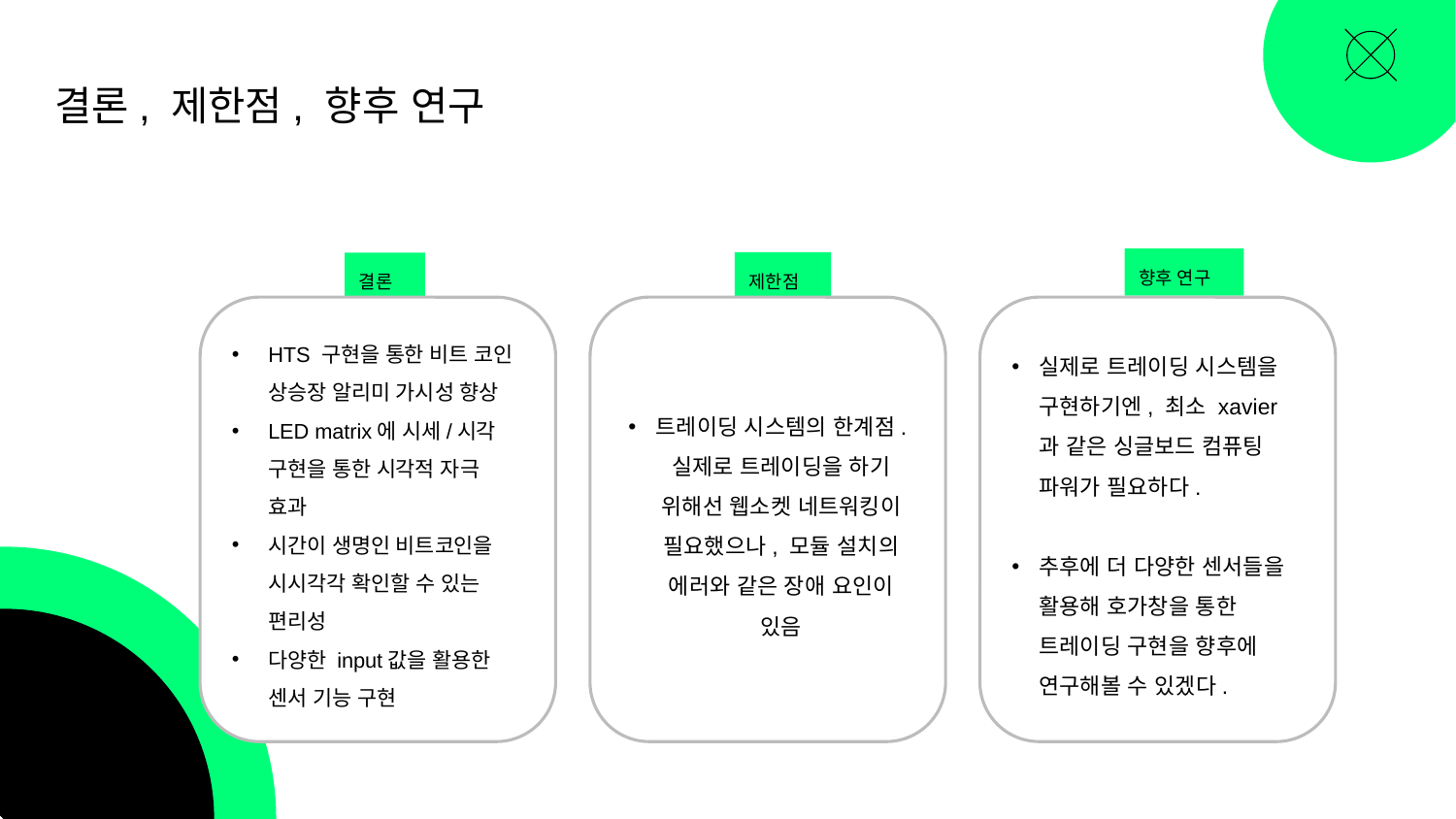

결론, 제한점, 향후 연구
향후 연구
제한점
결론
HTS 구현을 통한 비트 코인 상승장 알리미 가시성 향상
LED matrix에 시세/시각 구현을 통한 시각적 자극 효과
시간이 생명인 비트코인을 시시각각 확인할 수 있는 편리성
다양한 input값을 활용한 센서 기능 구현
트레이딩 시스템의 한계점. 실제로 트레이딩을 하기 위해선 웹소켓 네트워킹이 필요했으나, 모듈 설치의 에러와 같은 장애 요인이 있음
실제로 트레이딩 시스템을 구현하기엔, 최소 xavier 과 같은 싱글보드 컴퓨팅 파워가 필요하다.

추후에 더 다양한 센서들을 활용해 호가창을 통한 트레이딩 구현을 향후에 연구해볼 수 있겠다.